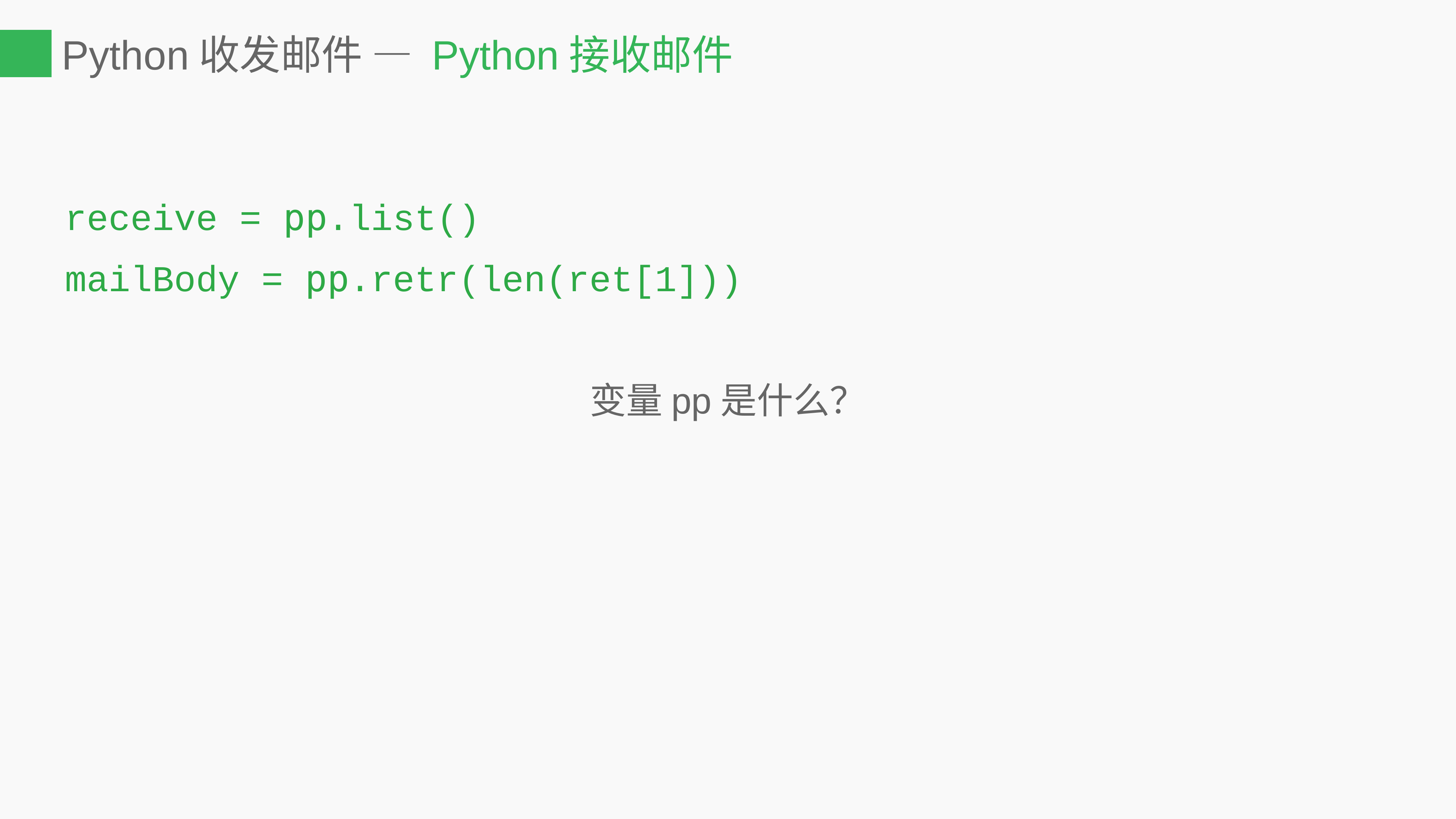

# Python收发邮件 — Python接收邮件
receive = pp.list()
mailBody = pp.retr(len(ret[1]))

变量pp是什么？